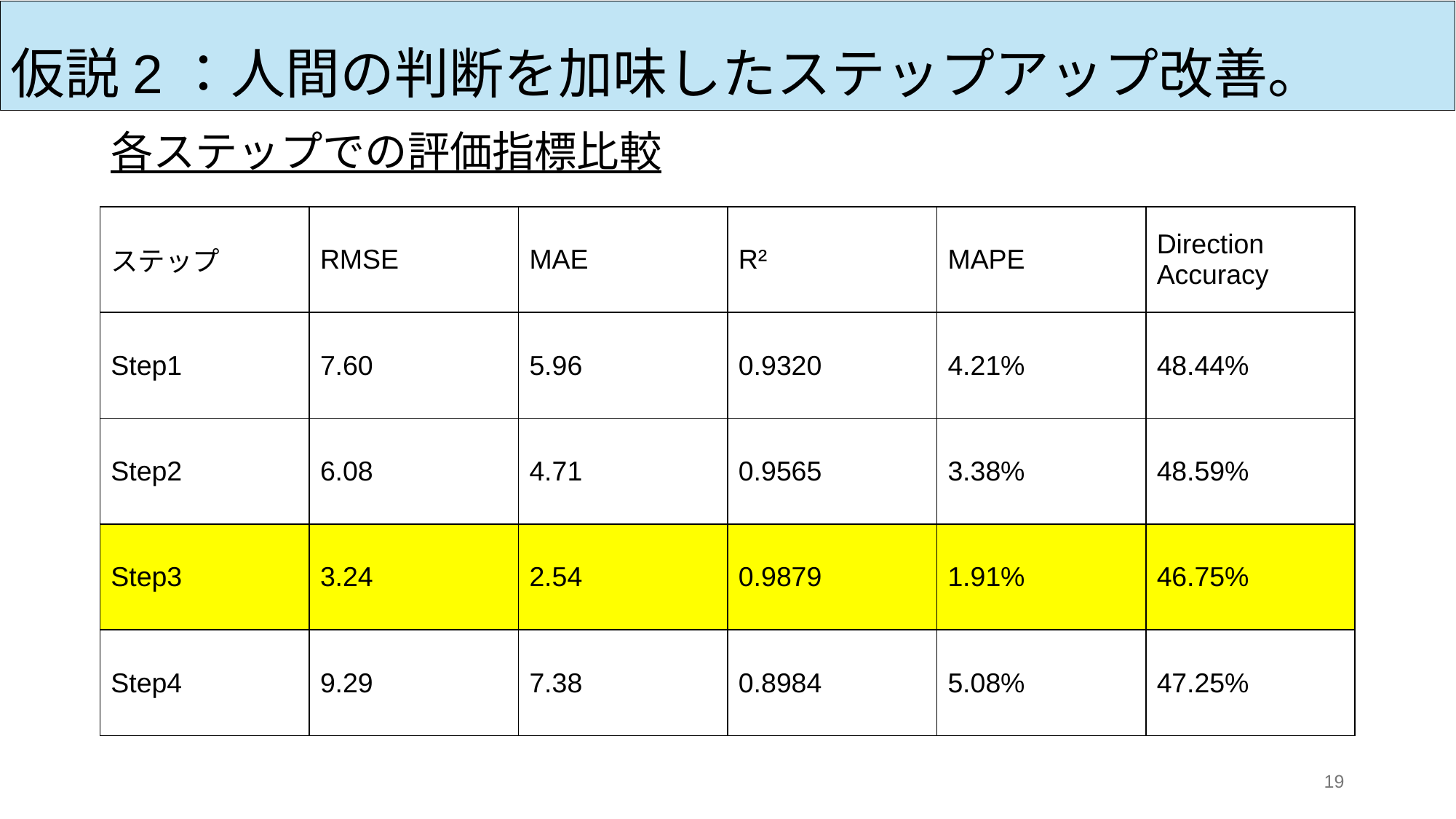

仮説2：人間の判断を加味したステップアップ改善。
各ステップでの評価指標比較
| ステップ | RMSE | MAE | R² | MAPE | Direction Accuracy |
| --- | --- | --- | --- | --- | --- |
| Step1 | 7.60 | 5.96 | 0.9320 | 4.21% | 48.44% |
| Step2 | 6.08 | 4.71 | 0.9565 | 3.38% | 48.59% |
| Step3 | 3.24 | 2.54 | 0.9879 | 1.91% | 46.75% |
| Step4 | 9.29 | 7.38 | 0.8984 | 5.08% | 47.25% |
19